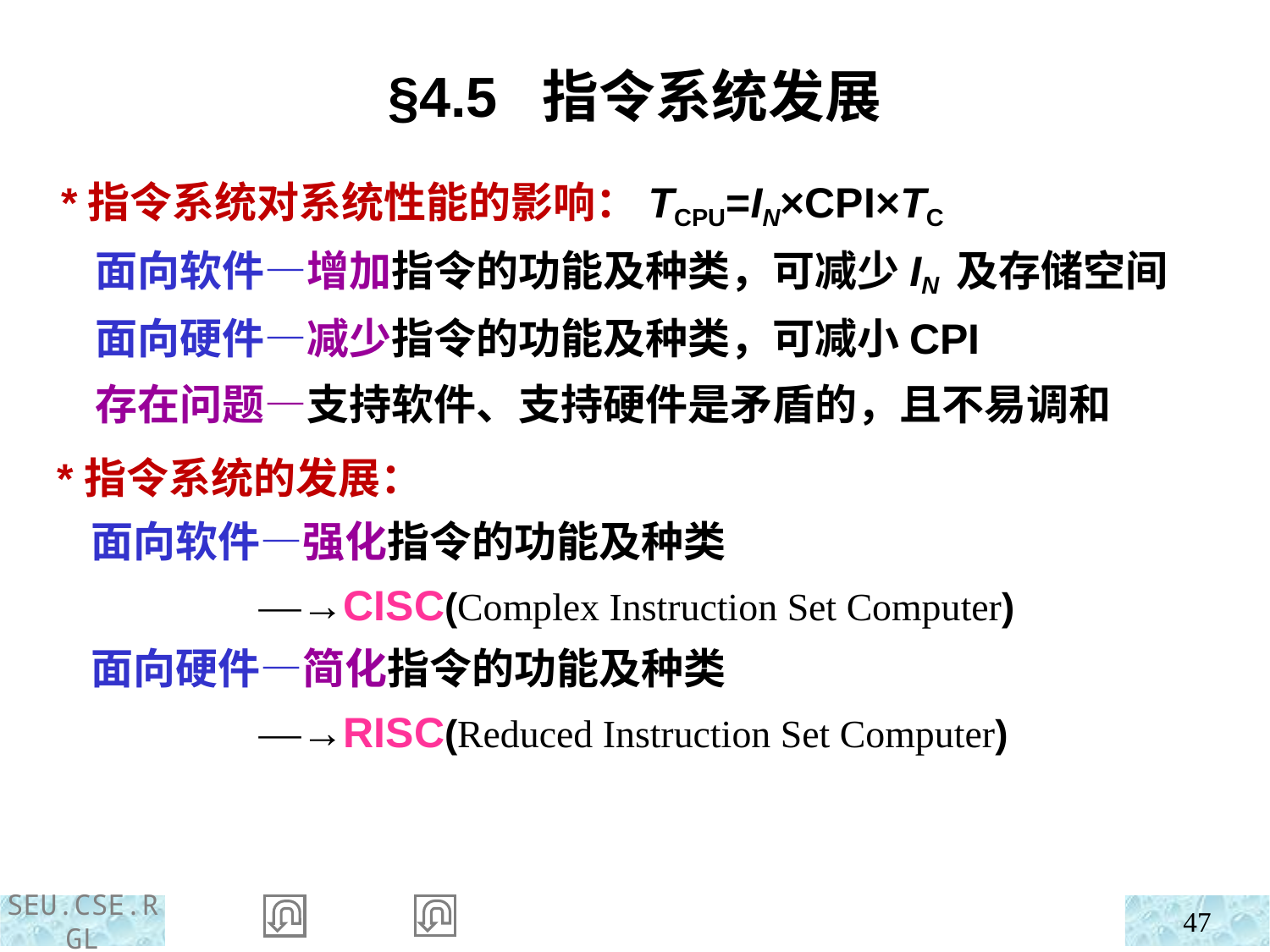

§4.5  指令系统发展
  *指令系统对系统性能的影响：TCPU=IN×CPI×TC
     面向软件—增加指令的功能及种类，可减少IN 及存储空间
     面向硬件—减少指令的功能及种类，可减小CPI
     存在问题—支持软件、支持硬件是矛盾的，且不易调和
  *指令系统的发展：
     面向软件—强化指令的功能及种类
                   —→CISC(Complex Instruction Set Computer)
     面向硬件—简化指令的功能及种类
                   —→RISC(Reduced Instruction Set Computer)

47